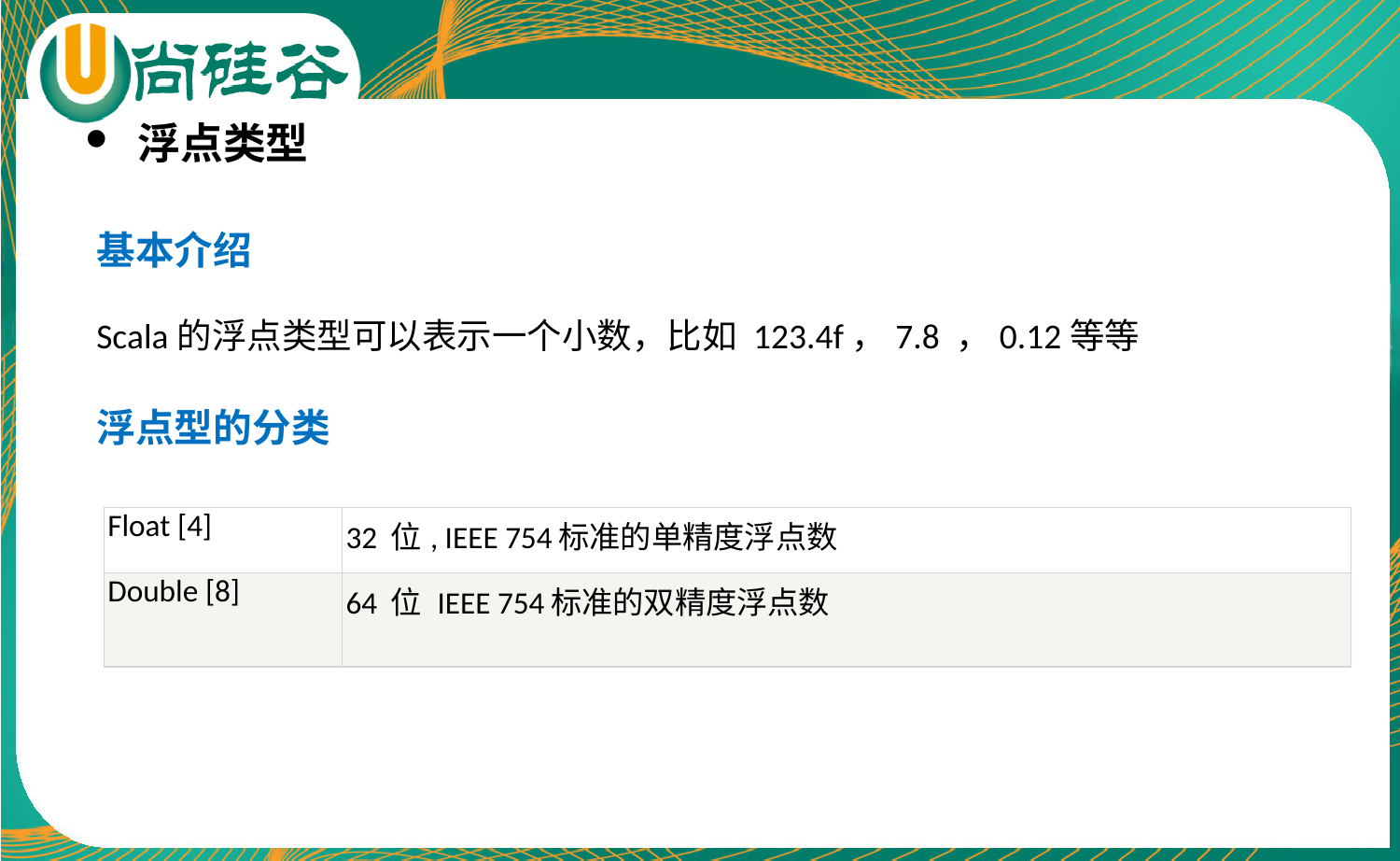

浮点类型

基本介绍

Scala的浮点类型可以表示一个小数，比如 123.4f，7.8 ，0.12等等

浮点型的分类

| Float [4] | 32 位, IEEE 754标准的单精度浮点数 |
| --- | --- |
| Double [8] | 64 位 IEEE 754标准的双精度浮点数 |